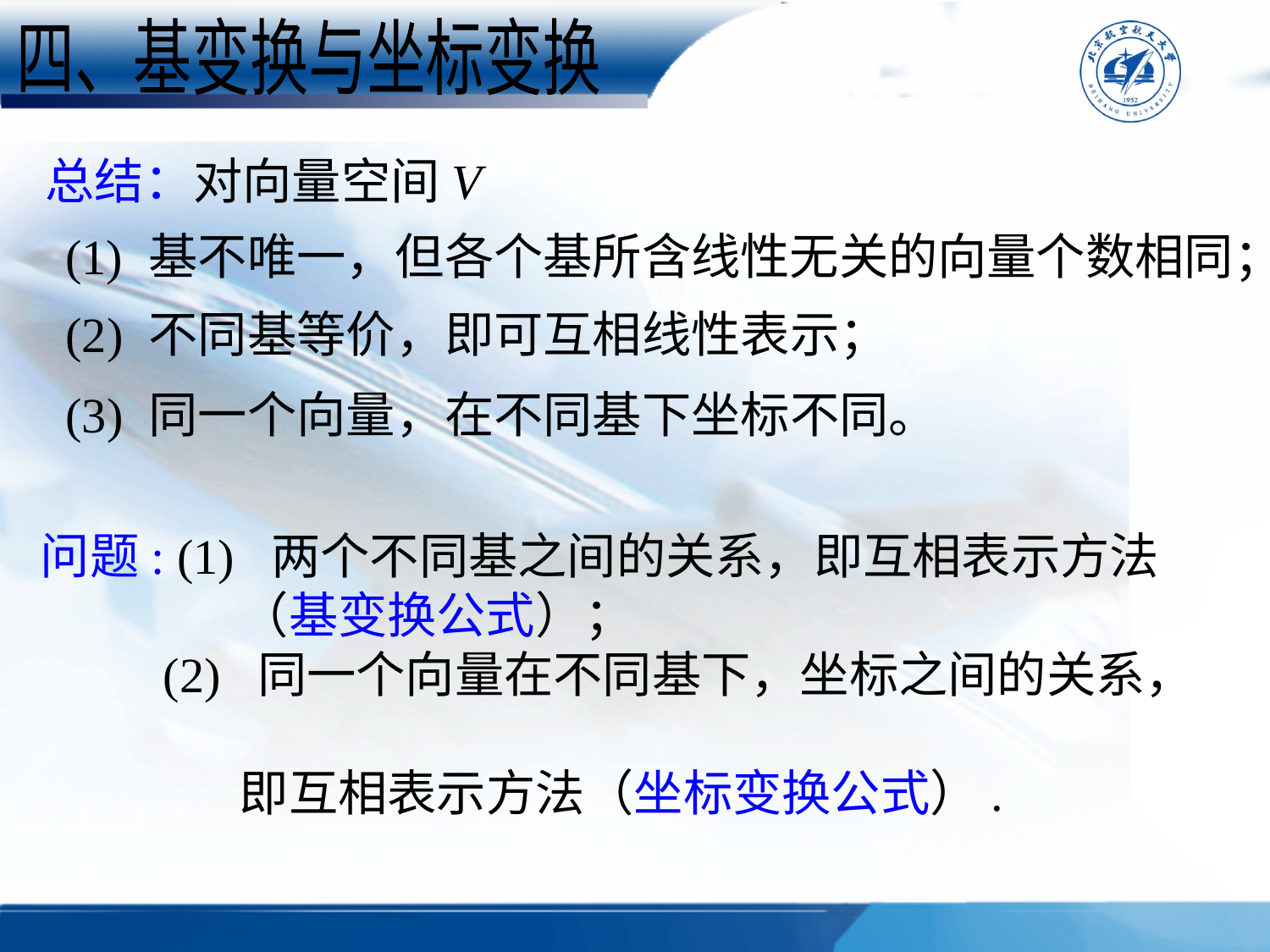

四、基变换与坐标变换
总结：对向量空间V
 (1) 基不唯一，但各个基所含线性无关的向量个数相同；
 (2) 不同基等价，即可互相线性表示；
 (3) 同一个向量，在不同基下坐标不同。
问题: (1)  两个不同基之间的关系，即互相表示方法
                 （基变换公式）；
          (2)  同一个向量在不同基下，坐标之间的关系，
                 即互相表示方法（坐标变换公式）.